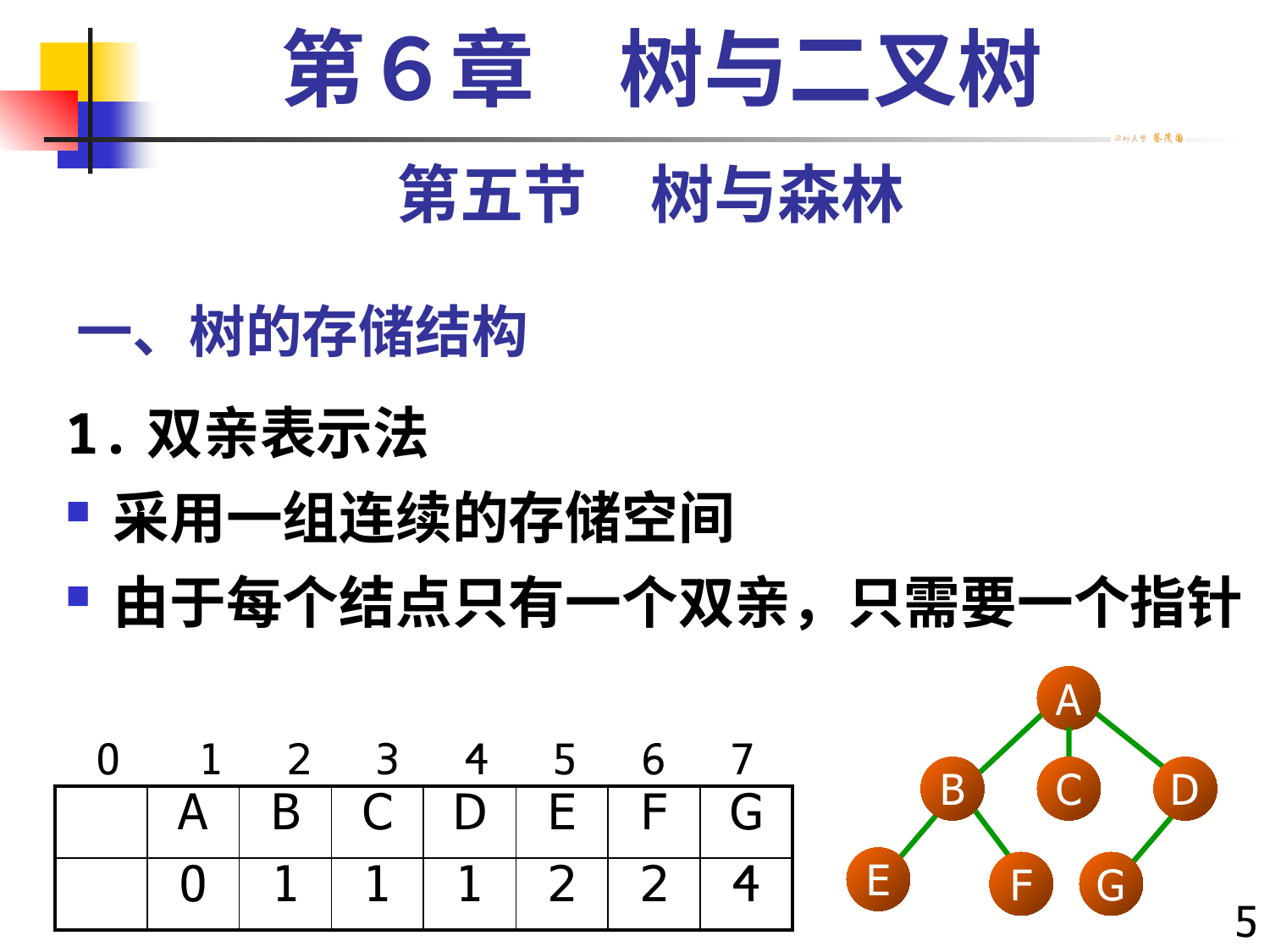

第６章　树与二叉树
第五节　树与森林
# 一、树的存储结构
1.双亲表示法
采用一组连续的存储空间
由于每个结点只有一个双亲，只需要一个指针
A

B
C
D

E
F
G
0      1     2     3     4     5     6     7
|  | A | B | C | D | E | F | G |
| --- | --- | --- | --- | --- | --- | --- | --- |
|  | 0 | 1 | 1 | 1 | 2 | 2 | 4 |
5